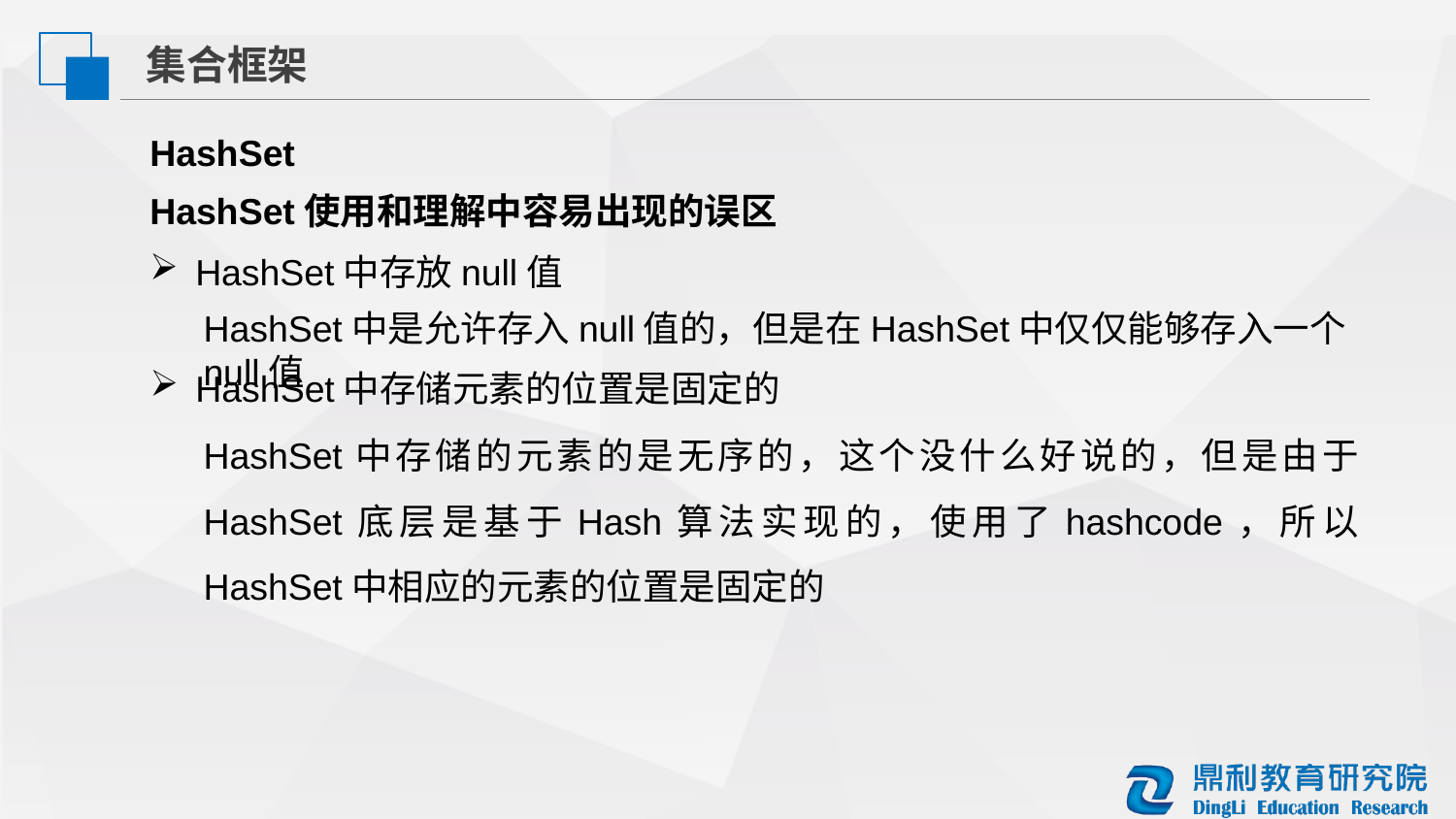

集合框架
HashSet
HashSet使用和理解中容易出现的误区
HashSet中存放null值
HashSet中是允许存入null值的，但是在HashSet中仅仅能够存入一个null值
HashSet中存储元素的位置是固定的
HashSet中存储的元素的是无序的，这个没什么好说的，但是由于HashSet底层是基于Hash算法实现的，使用了hashcode，所以HashSet中相应的元素的位置是固定的